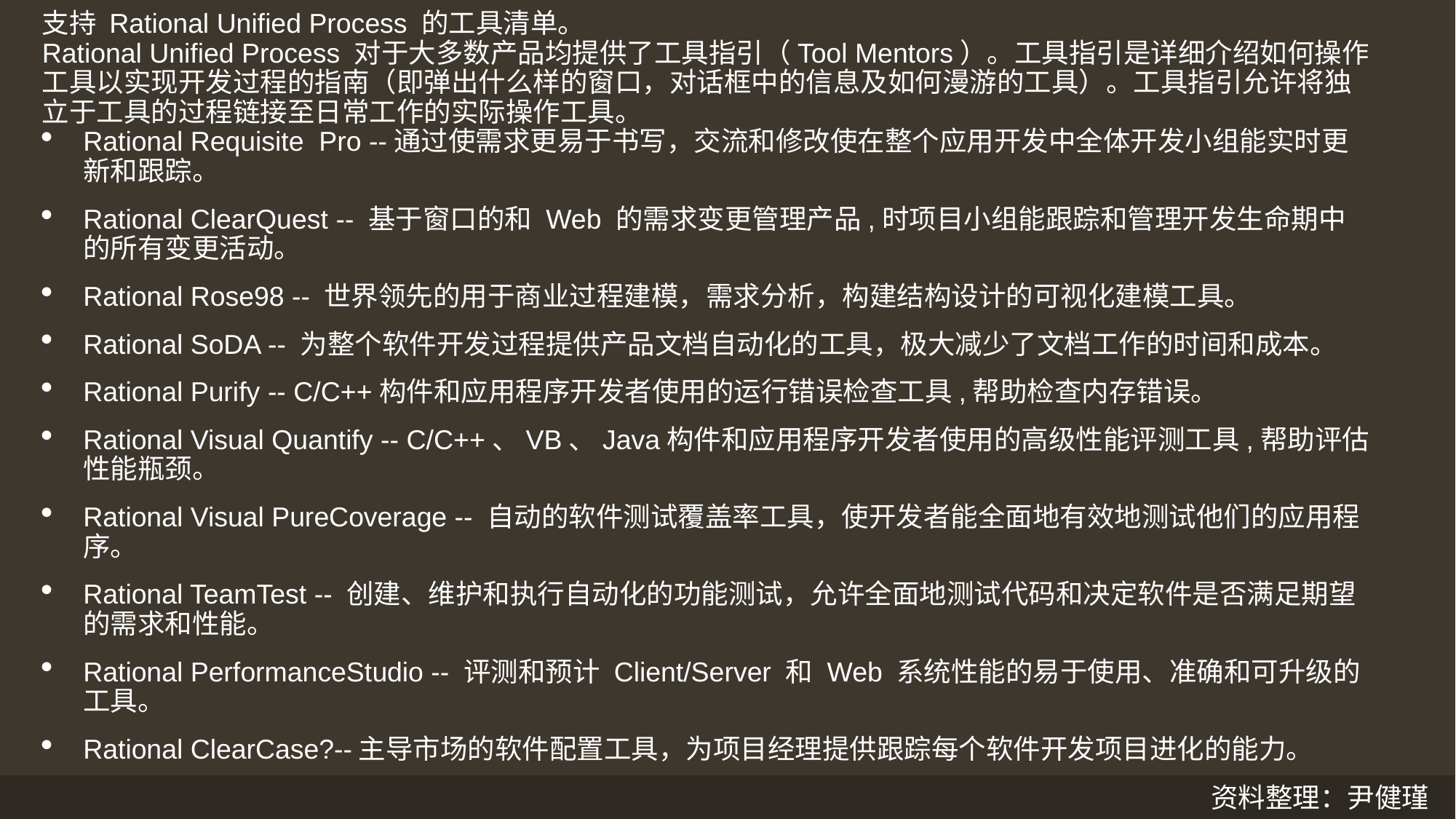

支持 Rational Unified Process 的工具清单。
Rational Unified Process 对于大多数产品均提供了工具指引（Tool Mentors）。工具指引是详细介绍如何操作工具以实现开发过程的指南（即弹出什么样的窗口，对话框中的信息及如何漫游的工具）。工具指引允许将独立于工具的过程链接至日常工作的实际操作工具。
Rational Requisite  Pro --通过使需求更易于书写，交流和修改使在整个应用开发中全体开发小组能实时更新和跟踪。
Rational ClearQuest -- 基于窗口的和 Web 的需求变更管理产品,时项目小组能跟踪和管理开发生命期中的所有变更活动。
Rational Rose98 -- 世界领先的用于商业过程建模，需求分析，构建结构设计的可视化建模工具。
Rational SoDA -- 为整个软件开发过程提供产品文档自动化的工具，极大减少了文档工作的时间和成本。
Rational Purify -- C/C++构件和应用程序开发者使用的运行错误检查工具,帮助检查内存错误。
Rational Visual Quantify -- C/C++、VB、Java构件和应用程序开发者使用的高级性能评测工具,帮助评估性能瓶颈。
Rational Visual PureCoverage -- 自动的软件测试覆盖率工具，使开发者能全面地有效地测试他们的应用程序。
Rational TeamTest -- 创建、维护和执行自动化的功能测试，允许全面地测试代码和决定软件是否满足期望的需求和性能。
Rational PerformanceStudio -- 评测和预计 Client/Server 和 Web 系统性能的易于使用、准确和可升级的工具。
Rational ClearCase?--主导市场的软件配置工具，为项目经理提供跟踪每个软件开发项目进化的能力。
资料整理：尹健瑾